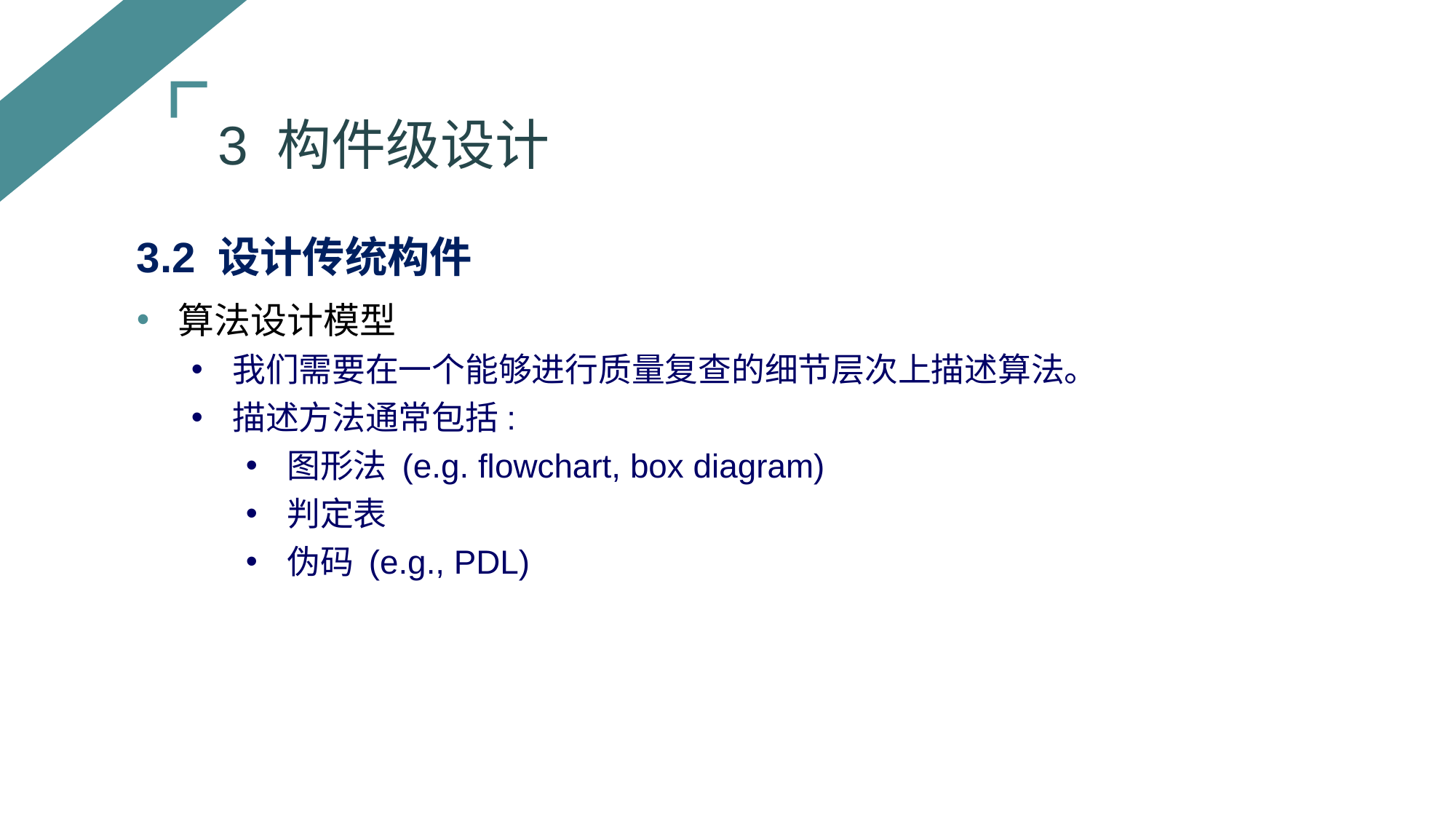

3 构件级设计
3.2 设计传统构件
算法设计模型
我们需要在一个能够进行质量复查的细节层次上描述算法。
描述方法通常包括:
图形法 (e.g. flowchart, box diagram)
判定表
伪码 (e.g., PDL)